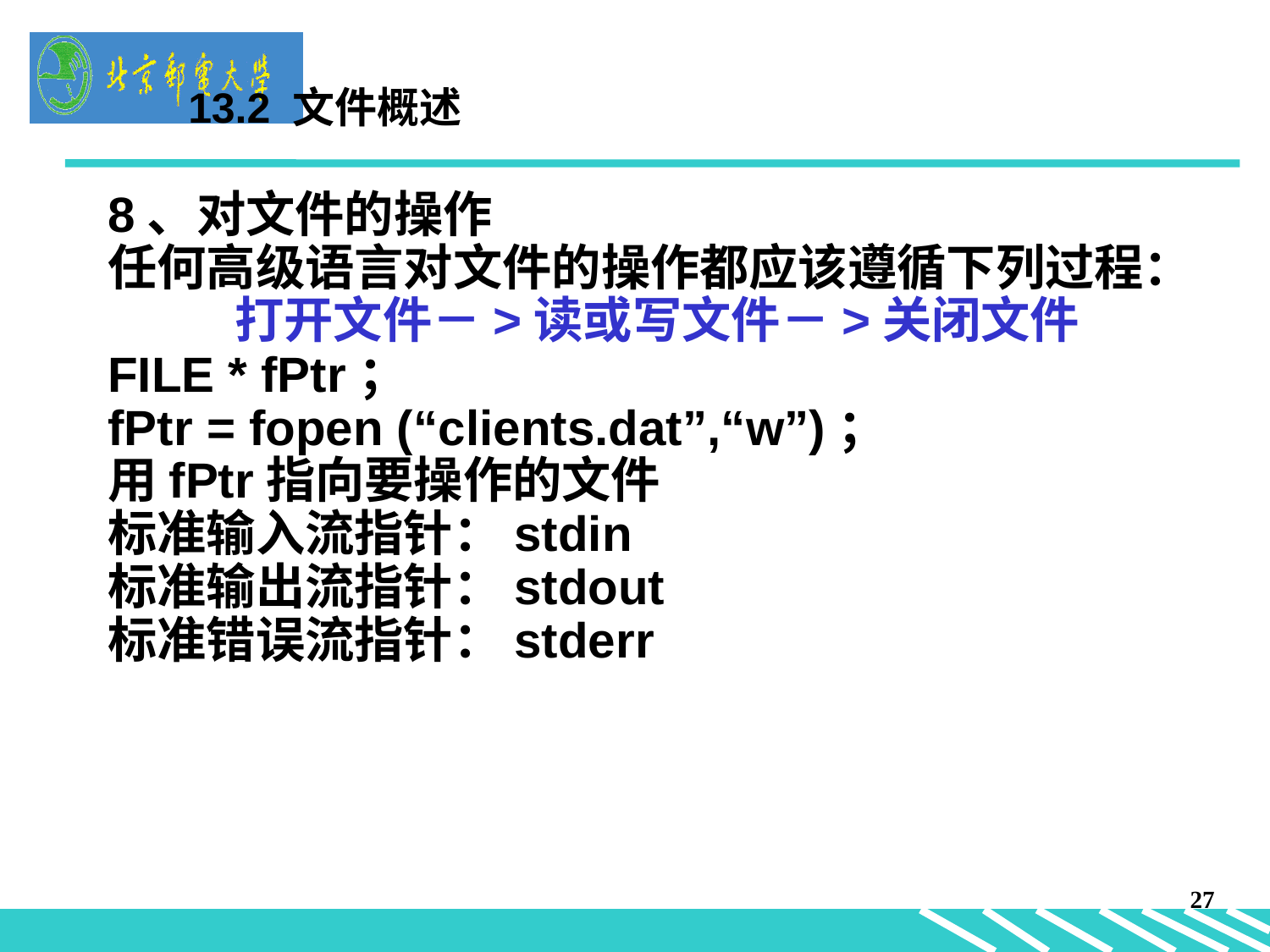

8、对文件的操作
任何高级语言对文件的操作都应该遵循下列过程：
	打开文件－>读或写文件－>关闭文件
FILE * fPtr；
fPtr = fopen (“clients.dat”,“w”)；
用fPtr指向要操作的文件
标准输入流指针：stdin
标准输出流指针：stdout
标准错误流指针：stderr

13.2 文件概述
27